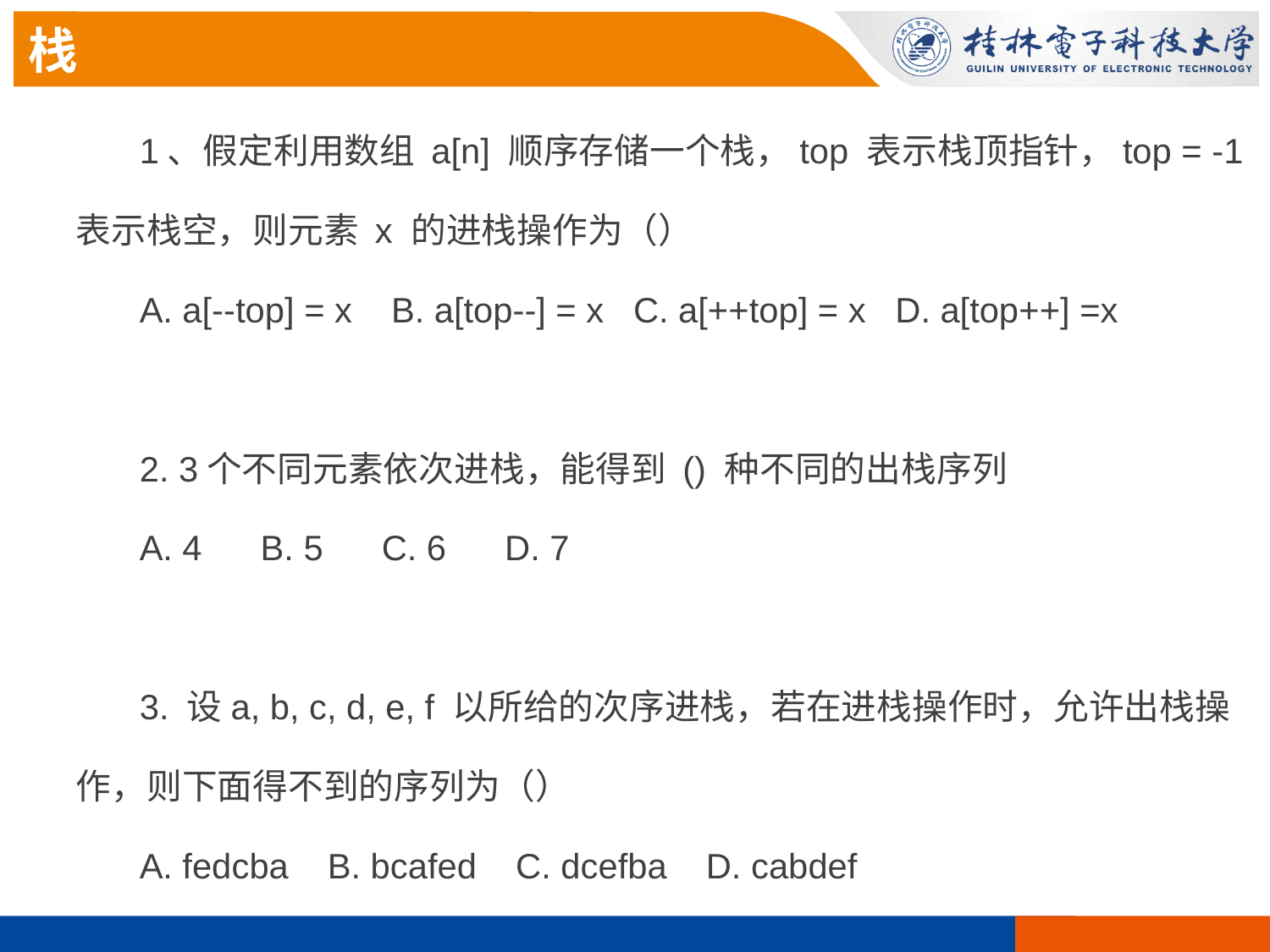

栈
1、假定利用数组 a[n] 顺序存储一个栈，top 表示栈顶指针，top = -1表示栈空，则元素 x 的进栈操作为（）
A. a[--top] = x    B. a[top--] = x   C. a[++top] = x   D. a[top++] =x

2. 3个不同元素依次进栈，能得到 () 种不同的出栈序列
A. 4      B. 5      C. 6      D. 7

3. 设a, b, c, d, e, f 以所给的次序进栈，若在进栈操作时，允许出栈操作，则下面得不到的序列为（）
A. fedcba    B. bcafed    C. dcefba    D. cabdef